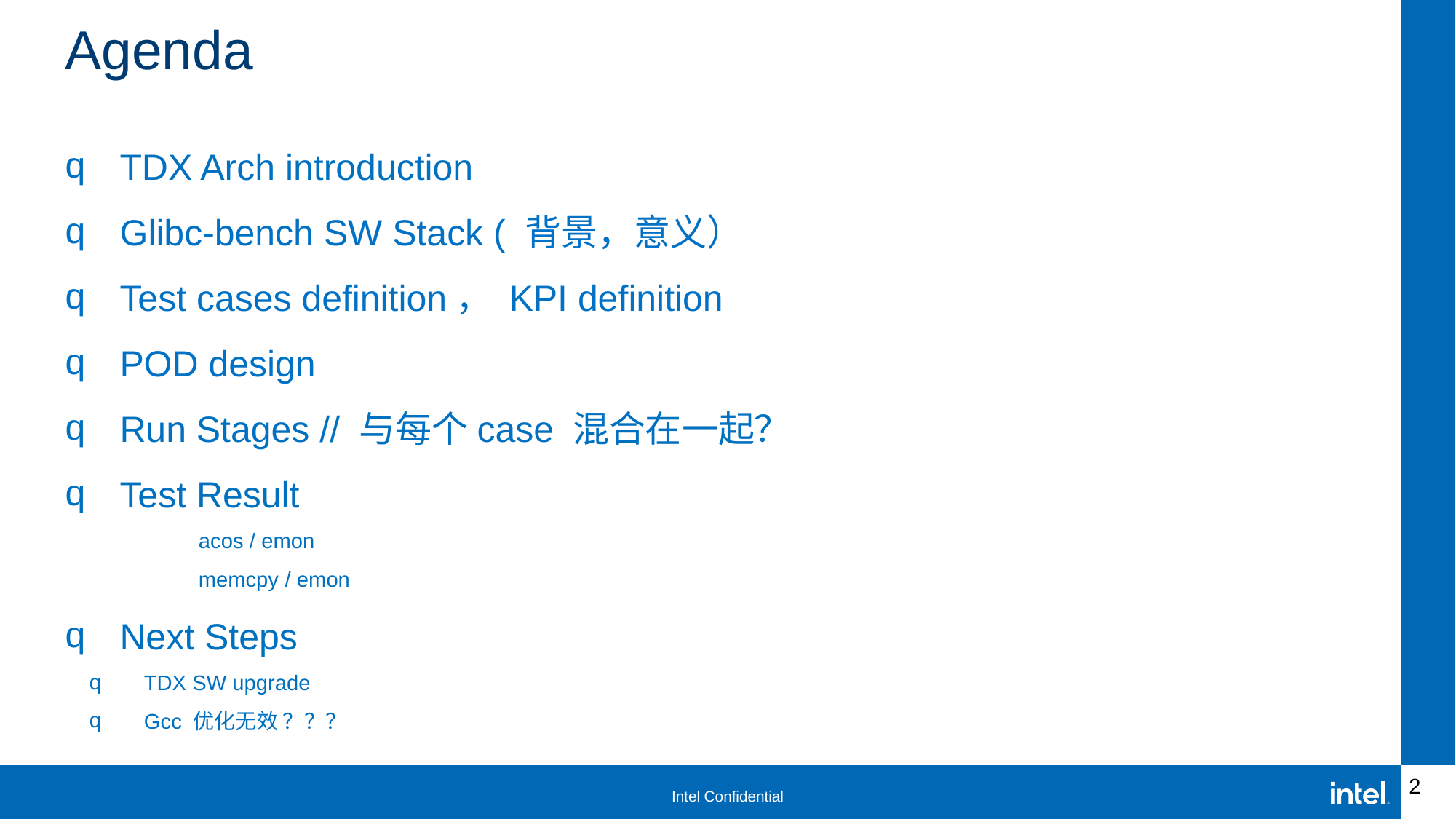

# Agenda
TDX Arch introduction
Glibc-bench SW Stack ( 背景，意义）
Test cases definition， KPI definition
POD design
Run Stages // 与每个case 混合在一起？
Test Result
	acos / emon
	memcpy / emon
Next Steps
TDX SW upgrade
Gcc 优化无效 ？？？

2